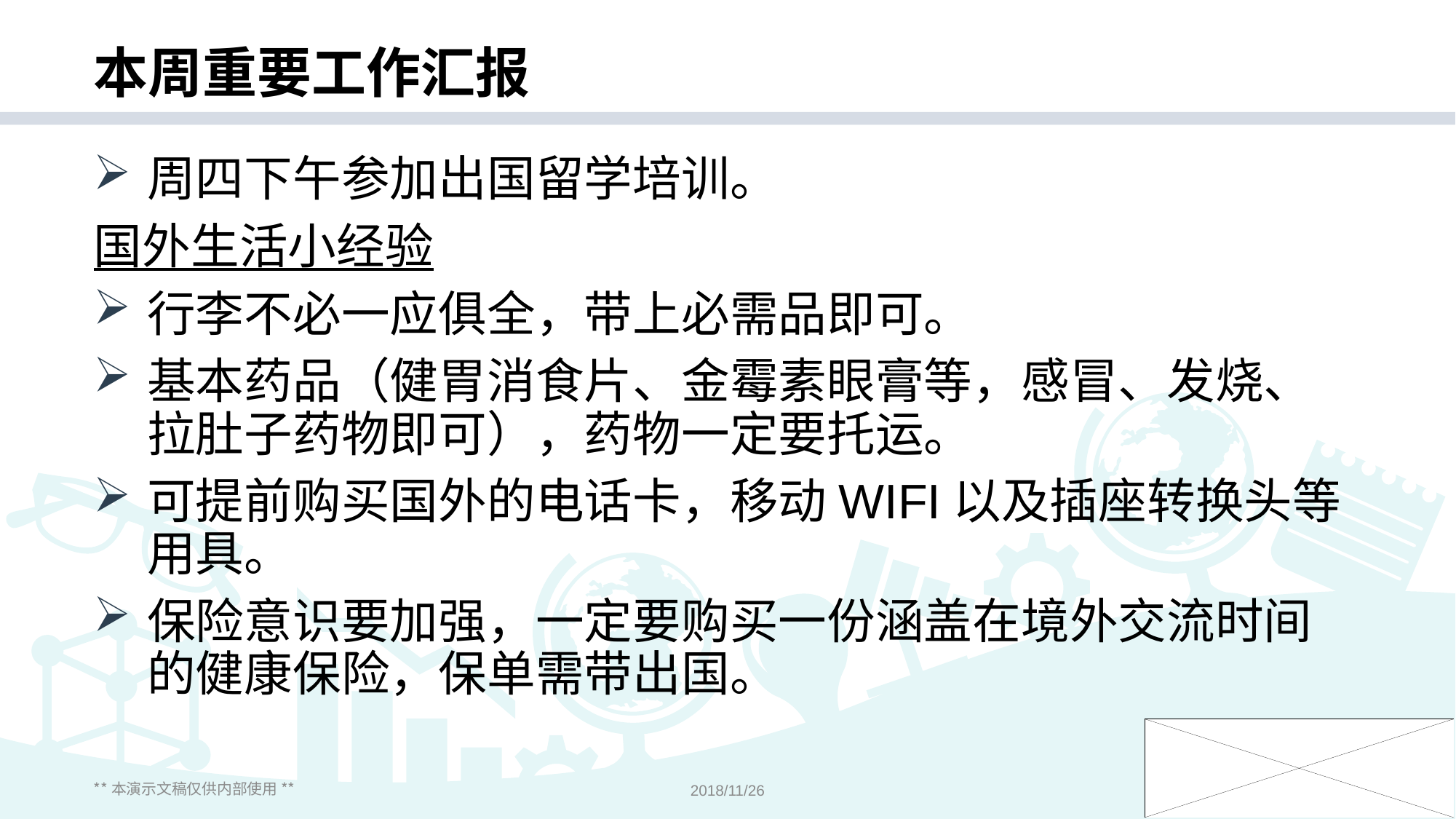

# 本周重要工作汇报
周四下午参加出国留学培训。
国外生活小经验
行李不必一应俱全，带上必需品即可。
基本药品（健胃消食片、金霉素眼膏等，感冒、发烧、拉肚子药物即可），药物一定要托运。
可提前购买国外的电话卡，移动WIFI以及插座转换头等用具。
保险意识要加强，一定要购买一份涵盖在境外交流时间的健康保险，保单需带出国。
** 本演示文稿仅供内部使用 **
2018/11/26
5